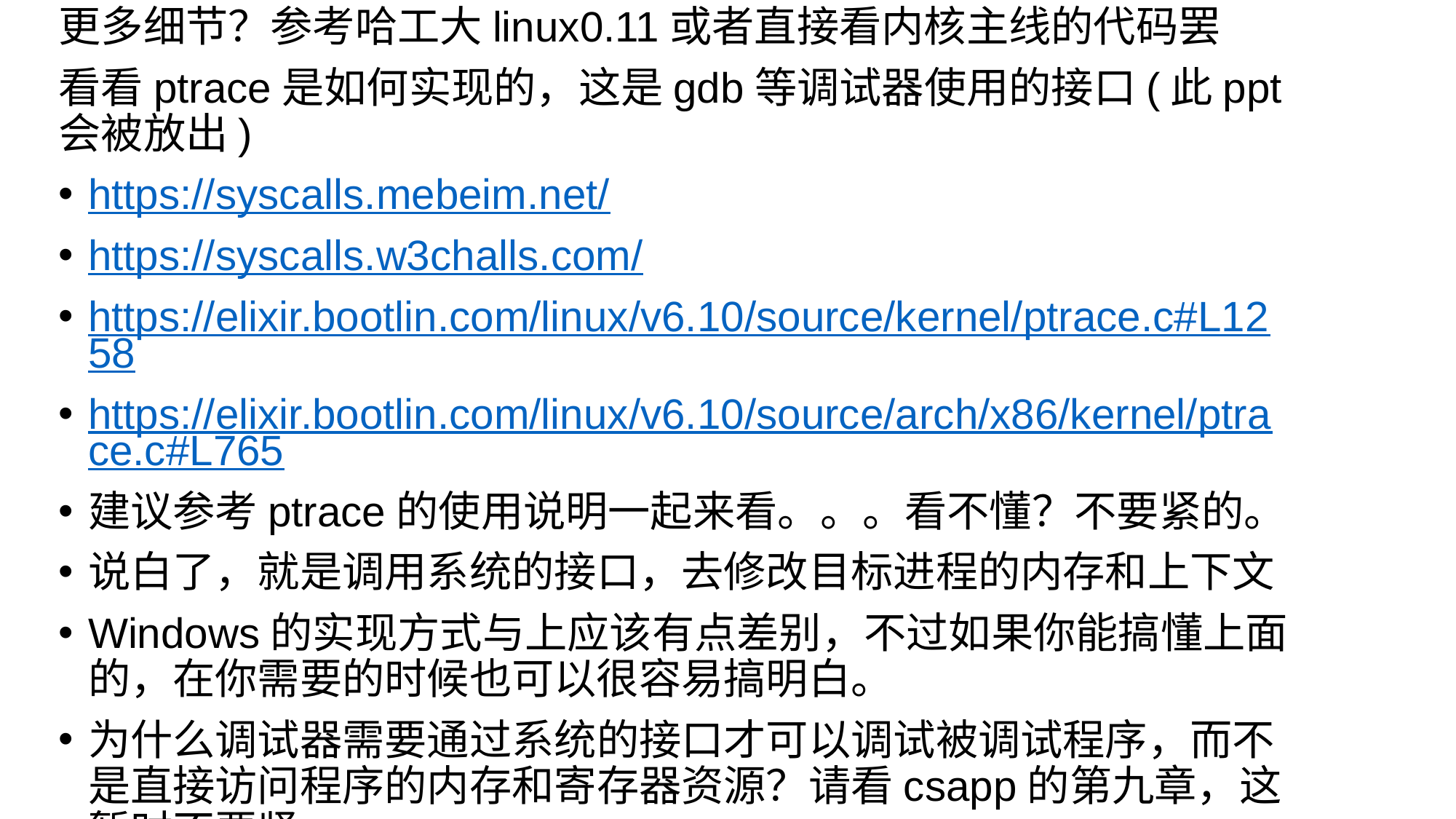

更多细节？参考哈工大linux0.11或者直接看内核主线的代码罢
看看ptrace是如何实现的，这是gdb等调试器使用的接口(此ppt会被放出)
https://syscalls.mebeim.net/
https://syscalls.w3challs.com/
https://elixir.bootlin.com/linux/v6.10/source/kernel/ptrace.c#L1258
https://elixir.bootlin.com/linux/v6.10/source/arch/x86/kernel/ptrace.c#L765
建议参考ptrace的使用说明一起来看。。。看不懂？不要紧的。
说白了，就是调用系统的接口，去修改目标进程的内存和上下文
Windows的实现方式与上应该有点差别，不过如果你能搞懂上面的，在你需要的时候也可以很容易搞明白。
为什么调试器需要通过系统的接口才可以调试被调试程序，而不是直接访问程序的内存和寄存器资源？请看csapp的第九章，这暂时不要紧